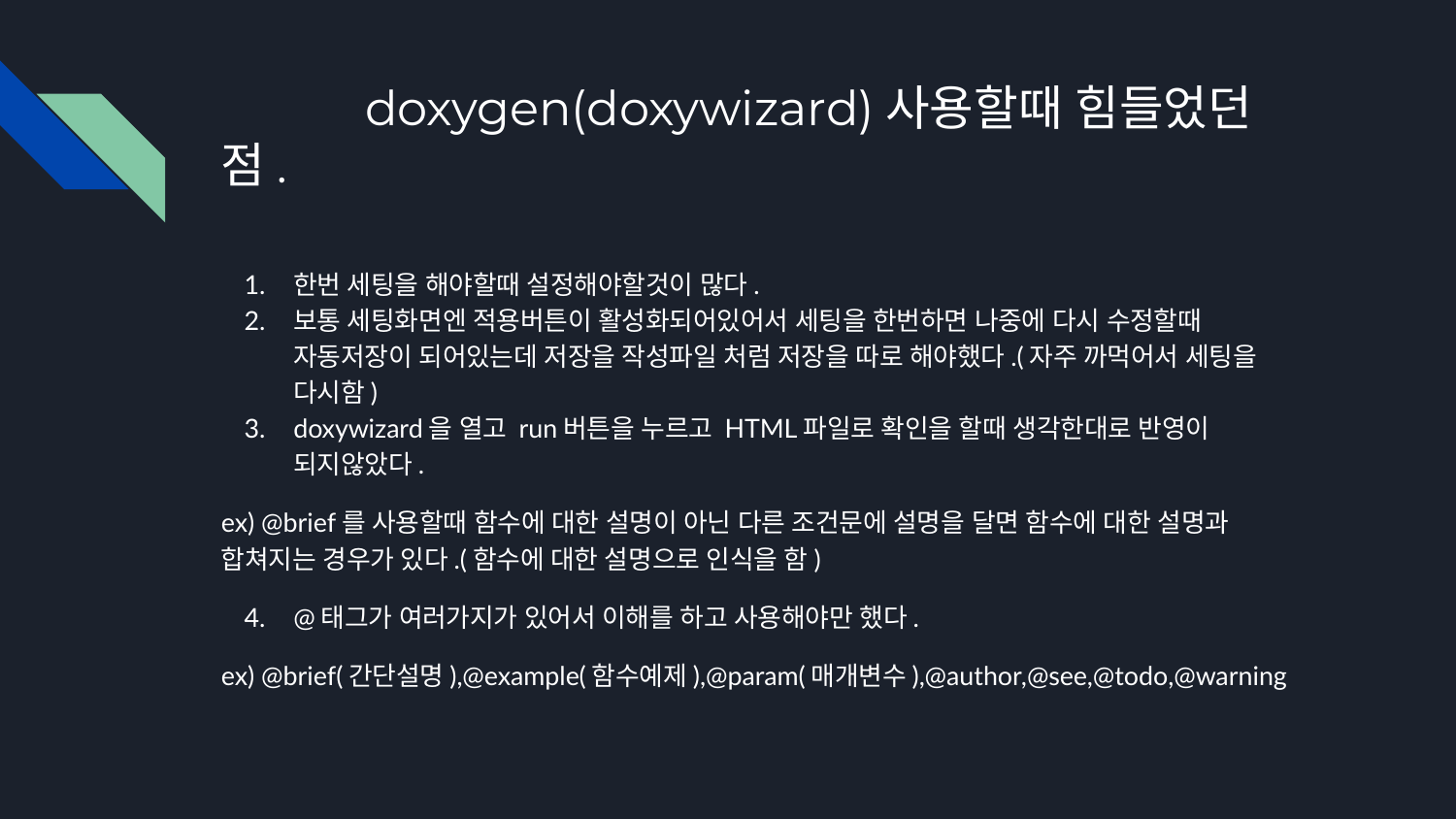

# doxygen(doxywizard)사용할때 힘들었던점.
한번 세팅을 해야할때 설정해야할것이 많다.
보통 세팅화면엔 적용버튼이 활성화되어있어서 세팅을 한번하면 나중에 다시 수정할때 자동저장이 되어있는데 저장을 작성파일 처럼 저장을 따로 해야했다.(자주 까먹어서 세팅을 다시함)
doxywizard을 열고 run버튼을 누르고 HTML파일로 확인을 할때 생각한대로 반영이 되지않았다.
ex) @brief를 사용할때 함수에 대한 설명이 아닌 다른 조건문에 설명을 달면 함수에 대한 설명과 합쳐지는 경우가 있다.(함수에 대한 설명으로 인식을 함)
@태그가 여러가지가 있어서 이해를 하고 사용해야만 했다.
ex) @brief(간단설명),@example(함수예제),@param(매개변수),@author,@see,@todo,@warning